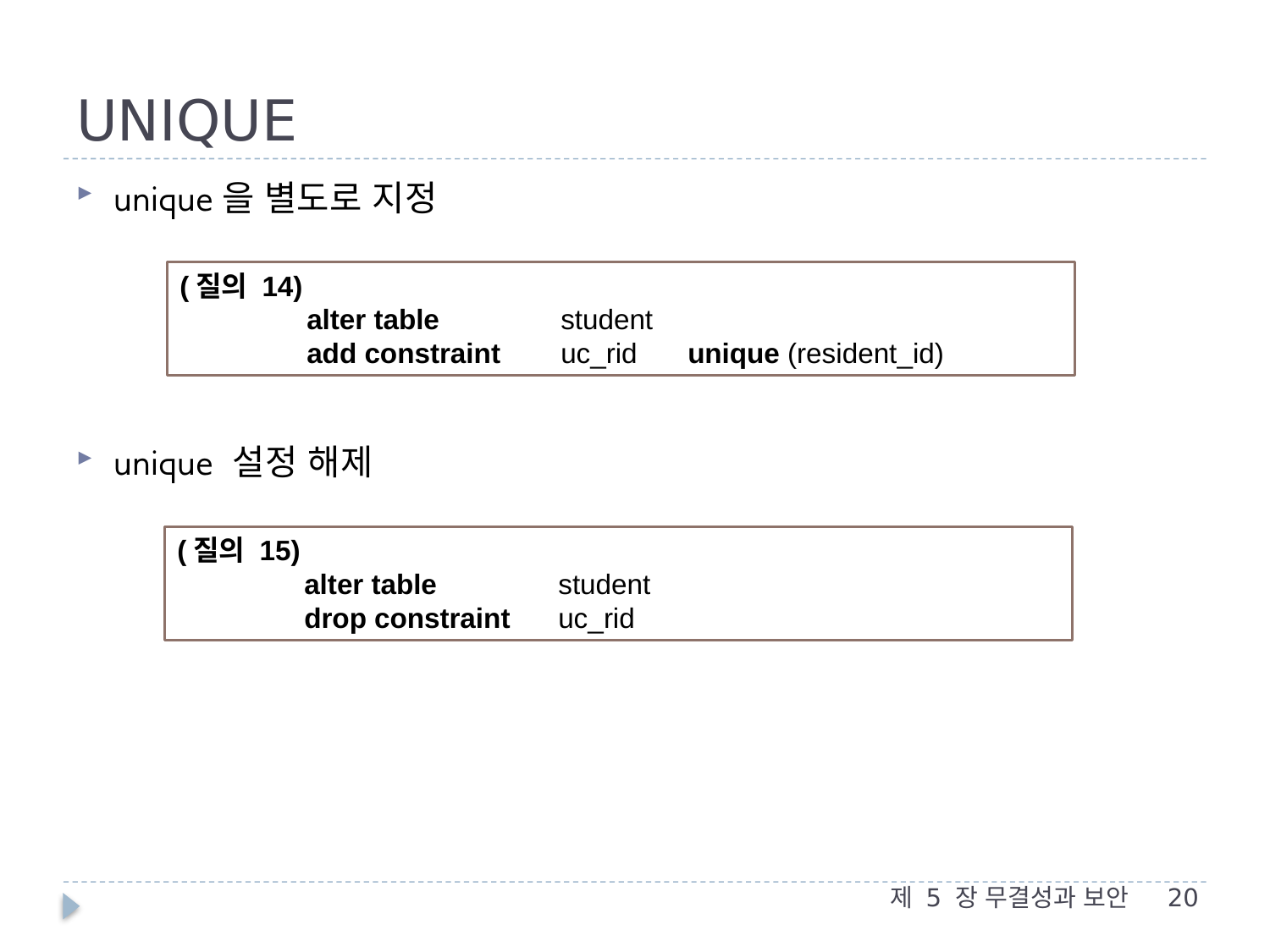

# UNIQUE
unique을 별도로 지정

unique 설정 해제

(질의 14)
	alter table 	student
	add constraint 	uc_rid 	unique (resident_id)
(질의 15)
	alter table 	student
	drop constraint 	uc_rid
제 5 장 무결성과 보안
20